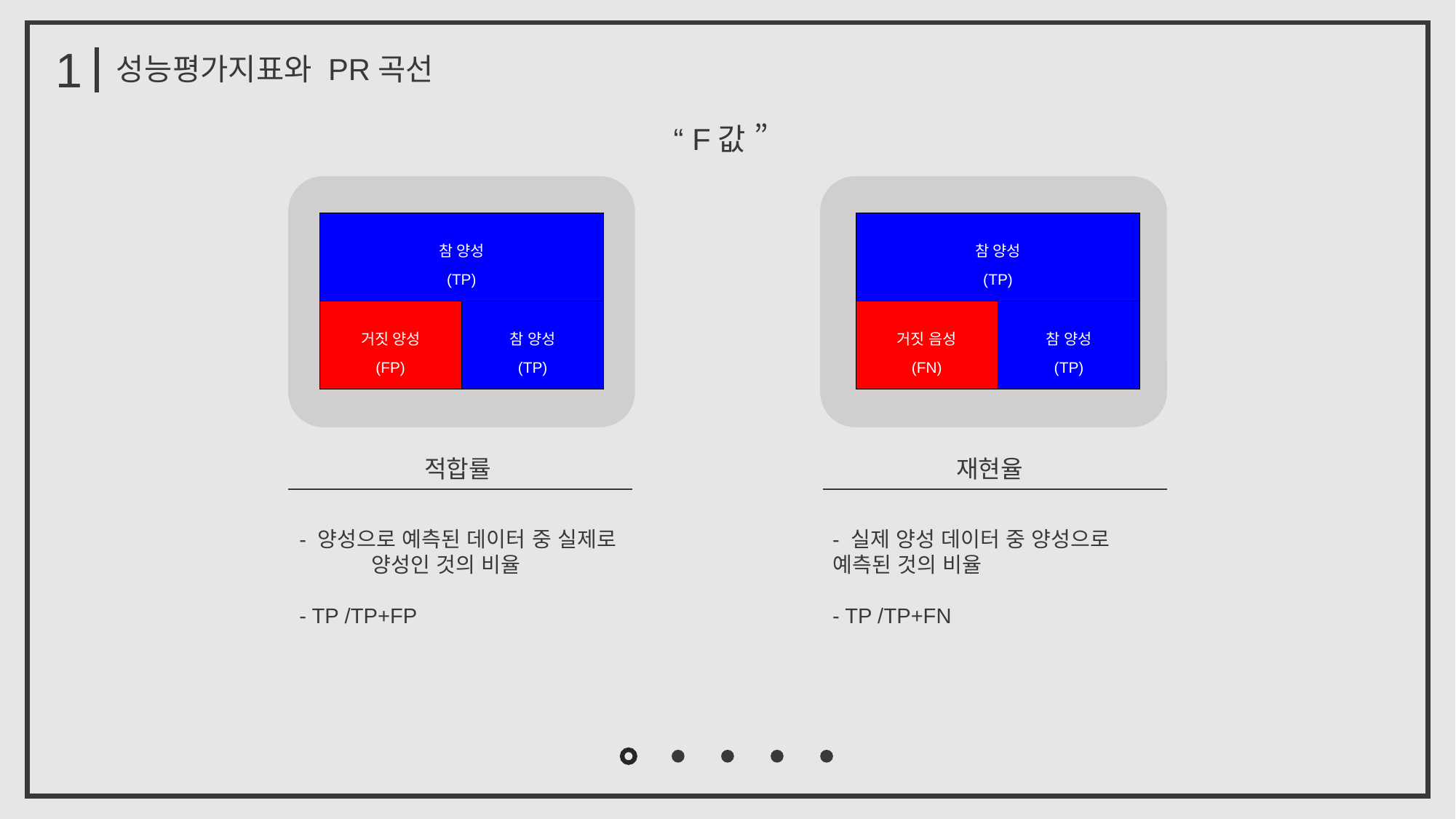

1
성능평가지표와 PR곡선
“ F값 ”

| 참 양성 (TP) |  |
| --- | --- |
| 거짓 양성 (FP) | 참 양성 (TP) |
| 참 양성 (TP) |  |
| --- | --- |
| 거짓 음성 (FN) | 참 양성 (TP) |

적합률
재현율
- 양성으로 예측된 데이터 중 실제로              양성인 것의 비율

- TP /TP+FP
- 실제 양성 데이터 중 양성으로 예측된 것의 비율

- TP /TP+FN